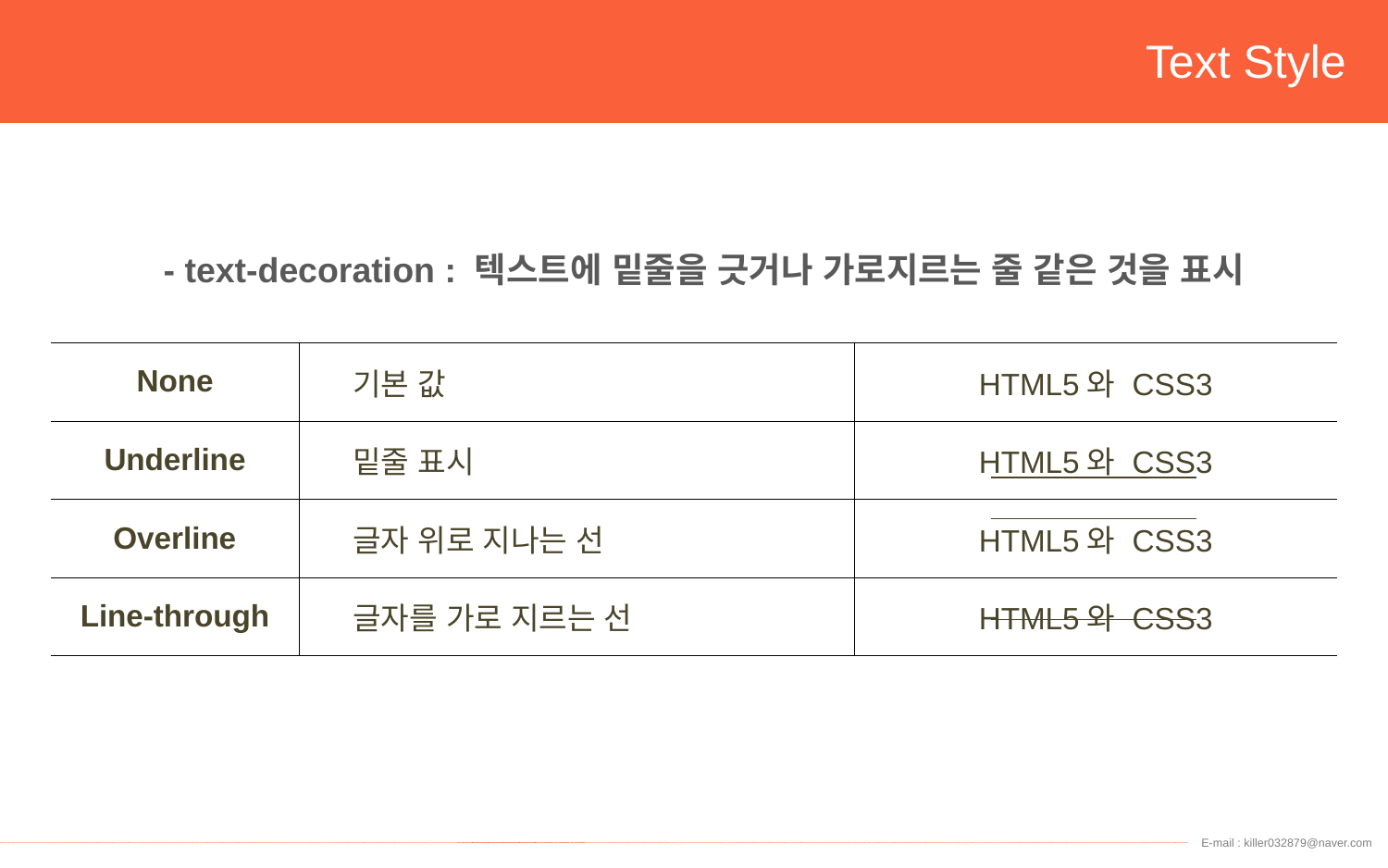

Text Style
- text-decoration : 텍스트에 밑줄을 긋거나 가로지르는 줄 같은 것을 표시
| None | 기본 값 | HTML5와 CSS3 |
| --- | --- | --- |
| Underline | 밑줄 표시 | HTML5와 CSS3 |
| Overline | 글자 위로 지나는 선 | HTML5와 CSS3 |
| Line-through | 글자를 가로 지르는 선 | HTML5와 CSS3 |